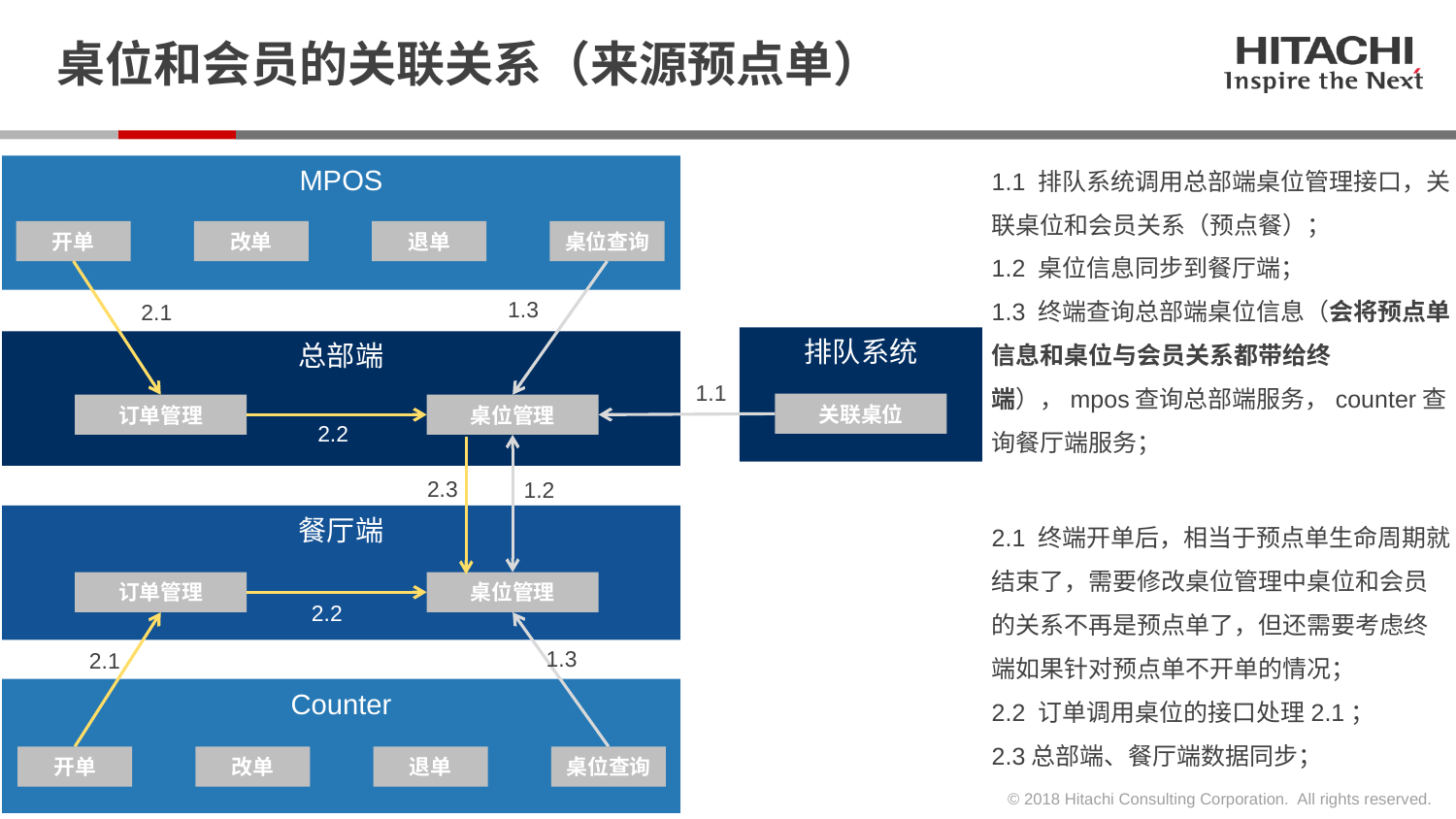

# 桌位和会员的关联关系（来源预点单）
1.1 排队系统调用总部端桌位管理接口，关联桌位和会员关系（预点餐）；
1.2 桌位信息同步到餐厅端；
1.3 终端查询总部端桌位信息（会将预点单信息和桌位与会员关系都带给终端），mpos查询总部端服务，counter查询餐厅端服务；
MPOS
开单
改单
退单
桌位查询
1.3
2.1
排队系统
总部端
1.1
关联桌位
订单管理
桌位管理
2.2
2.3
1.2
2.1 终端开单后，相当于预点单生命周期就结束了，需要修改桌位管理中桌位和会员的关系不再是预点单了，但还需要考虑终端如果针对预点单不开单的情况；
2.2 订单调用桌位的接口处理2.1；
2.3总部端、餐厅端数据同步；
餐厅端
订单管理
桌位管理
2.2
1.3
2.1
Counter
开单
改单
退单
桌位查询